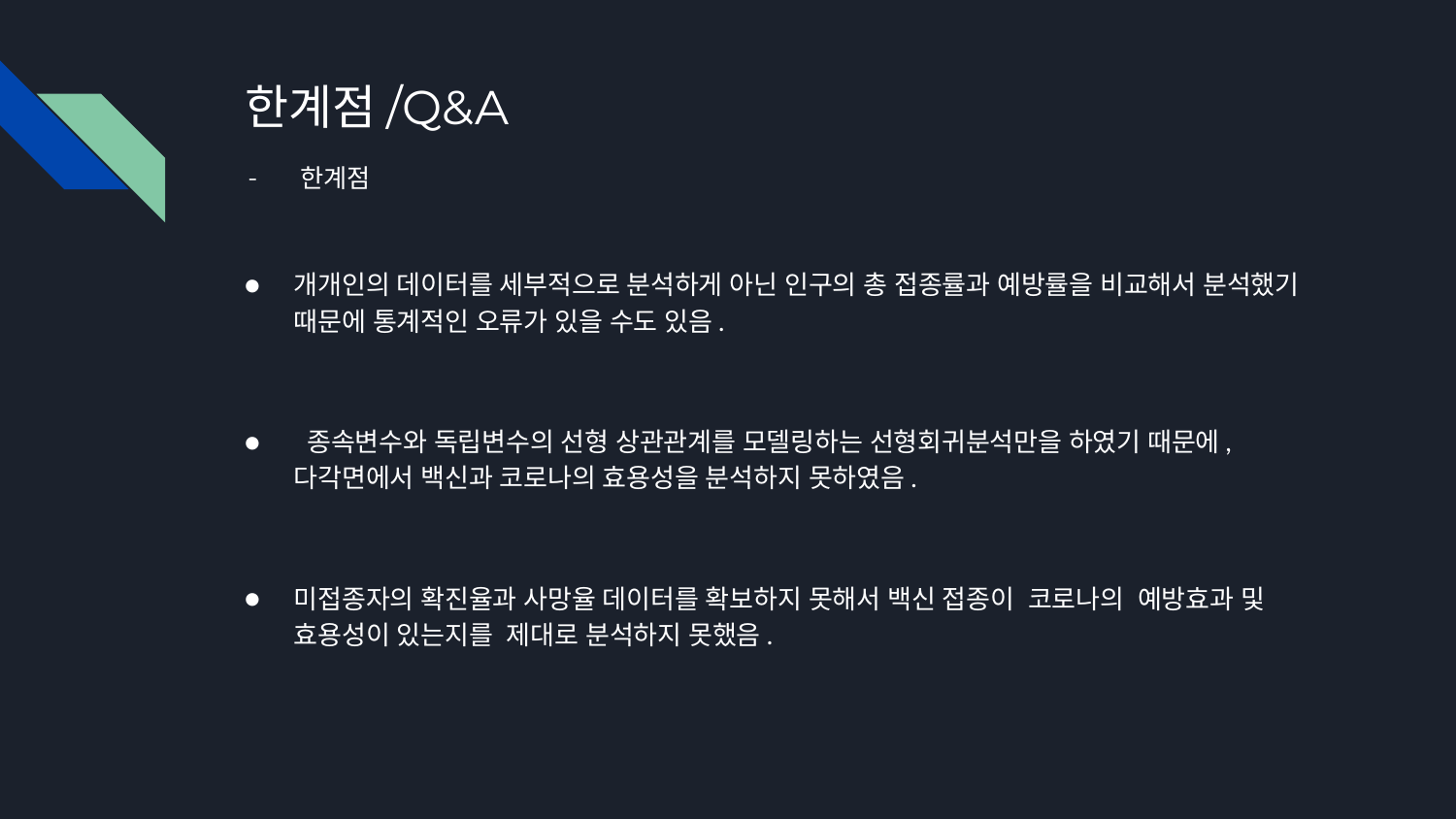

# 한계점/Q&A

한계점
개개인의 데이터를 세부적으로 분석하게 아닌 인구의 총 접종률과 예방률을 비교해서 분석했기 때문에 통계적인 오류가 있을 수도 있음.

 종속변수와 독립변수의 선형 상관관계를 모델링하는 선형회귀분석만을 하였기 때문에,    다각면에서 백신과 코로나의 효용성을 분석하지 못하였음.

미접종자의 확진율과 사망율 데이터를 확보하지 못해서 백신 접종이  코로나의  예방효과 및 효용성이 있는지를  제대로 분석하지 못했음.